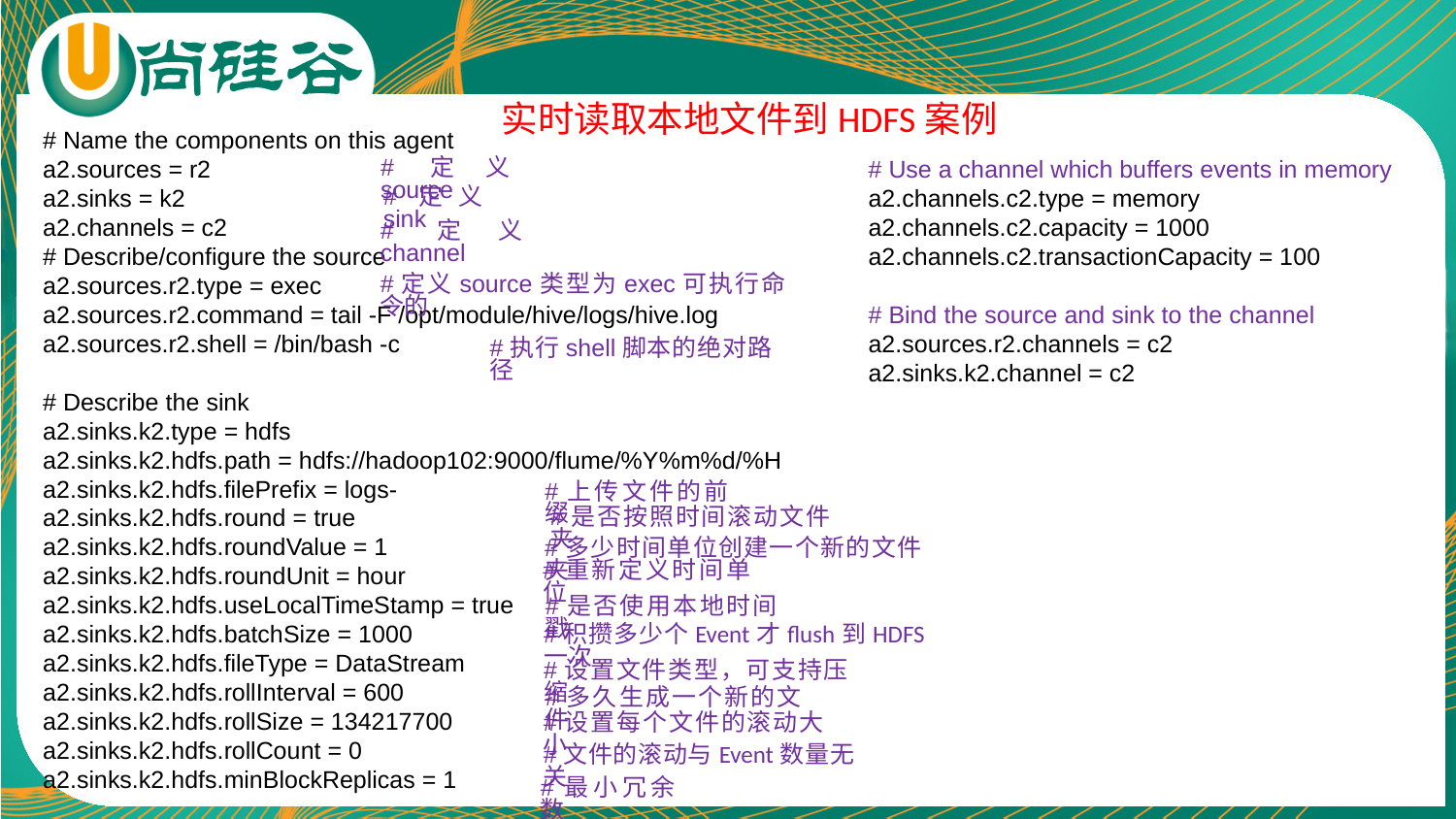

实时读取本地文件到HDFS案例
# Name the components on this agent
a2.sources = r2
a2.sinks = k2
a2.channels = c2
# Describe/configure the source
a2.sources.r2.type = exec
a2.sources.r2.command = tail -F /opt/module/hive/logs/hive.log
a2.sources.r2.shell = /bin/bash -c

# Describe the sink
a2.sinks.k2.type = hdfs
a2.sinks.k2.hdfs.path = hdfs://hadoop102:9000/flume/%Y%m%d/%H
a2.sinks.k2.hdfs.filePrefix = logs-
a2.sinks.k2.hdfs.round = true
a2.sinks.k2.hdfs.roundValue = 1
a2.sinks.k2.hdfs.roundUnit = hour
a2.sinks.k2.hdfs.useLocalTimeStamp = true
a2.sinks.k2.hdfs.batchSize = 1000
a2.sinks.k2.hdfs.fileType = DataStream
a2.sinks.k2.hdfs.rollInterval = 600
a2.sinks.k2.hdfs.rollSize = 134217700
a2.sinks.k2.hdfs.rollCount = 0
a2.sinks.k2.hdfs.minBlockReplicas = 1
# Use a channel which buffers events in memory
a2.channels.c2.type = memory
a2.channels.c2.capacity = 1000
a2.channels.c2.transactionCapacity = 100

# Bind the source and sink to the channel
a2.sources.r2.channels = c2
a2.sinks.k2.channel = c2
#定义source
#定义sink
#定义channel
#定义source类型为exec可执行命令的
#执行shell脚本的绝对路径
#上传文件的前缀
#是否按照时间滚动文件夹
#多少时间单位创建一个新的文件夹
#重新定义时间单位
#是否使用本地时间戳
#积攒多少个Event才flush到HDFS一次
#设置文件类型，可支持压缩
#多久生成一个新的文件
#设置每个文件的滚动大小
#文件的滚动与Event数量无关
#最小冗余数